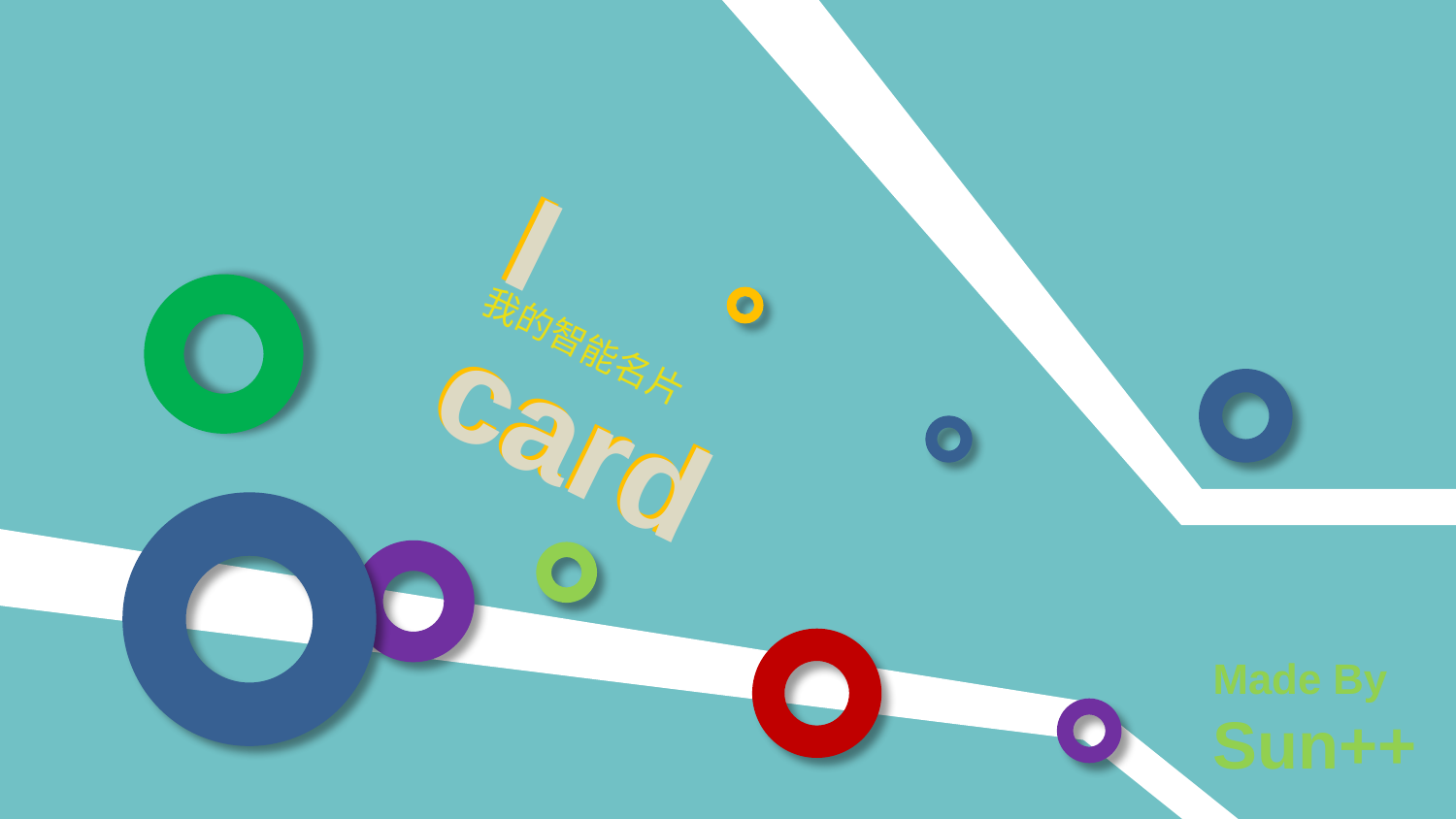

I      card
I      card

我的智能名片

Made By Sun++